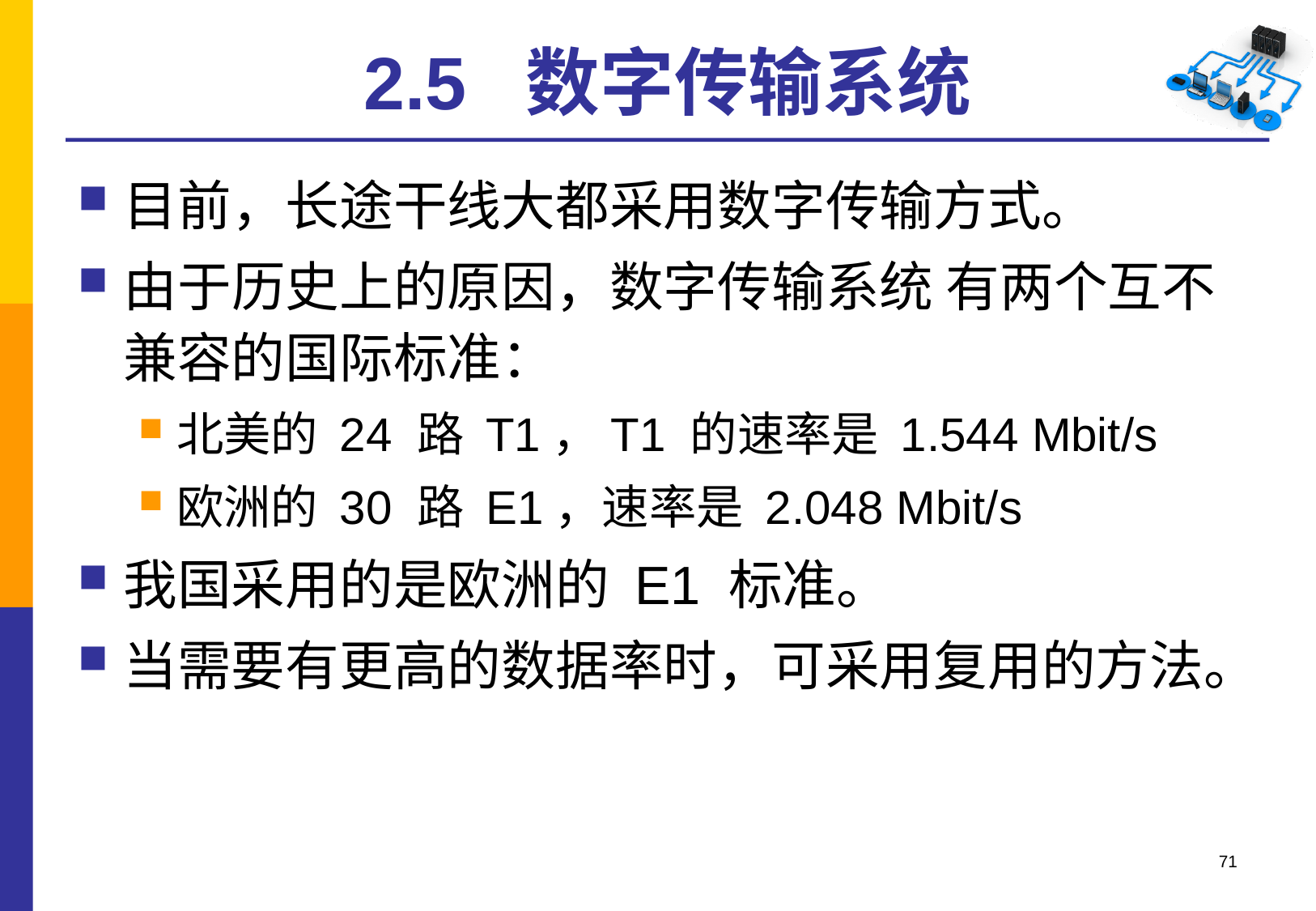

# 2.5  数字传输系统
目前，长途干线大都采用数字传输方式。
由于历史上的原因，数字传输系统 有两个互不兼容的国际标准：
北美的 24 路 T1，T1 的速率是 1.544 Mbit/s
欧洲的 30 路 E1，速率是 2.048 Mbit/s
我国采用的是欧洲的 E1 标准。
当需要有更高的数据率时，可采用复用的方法。
71